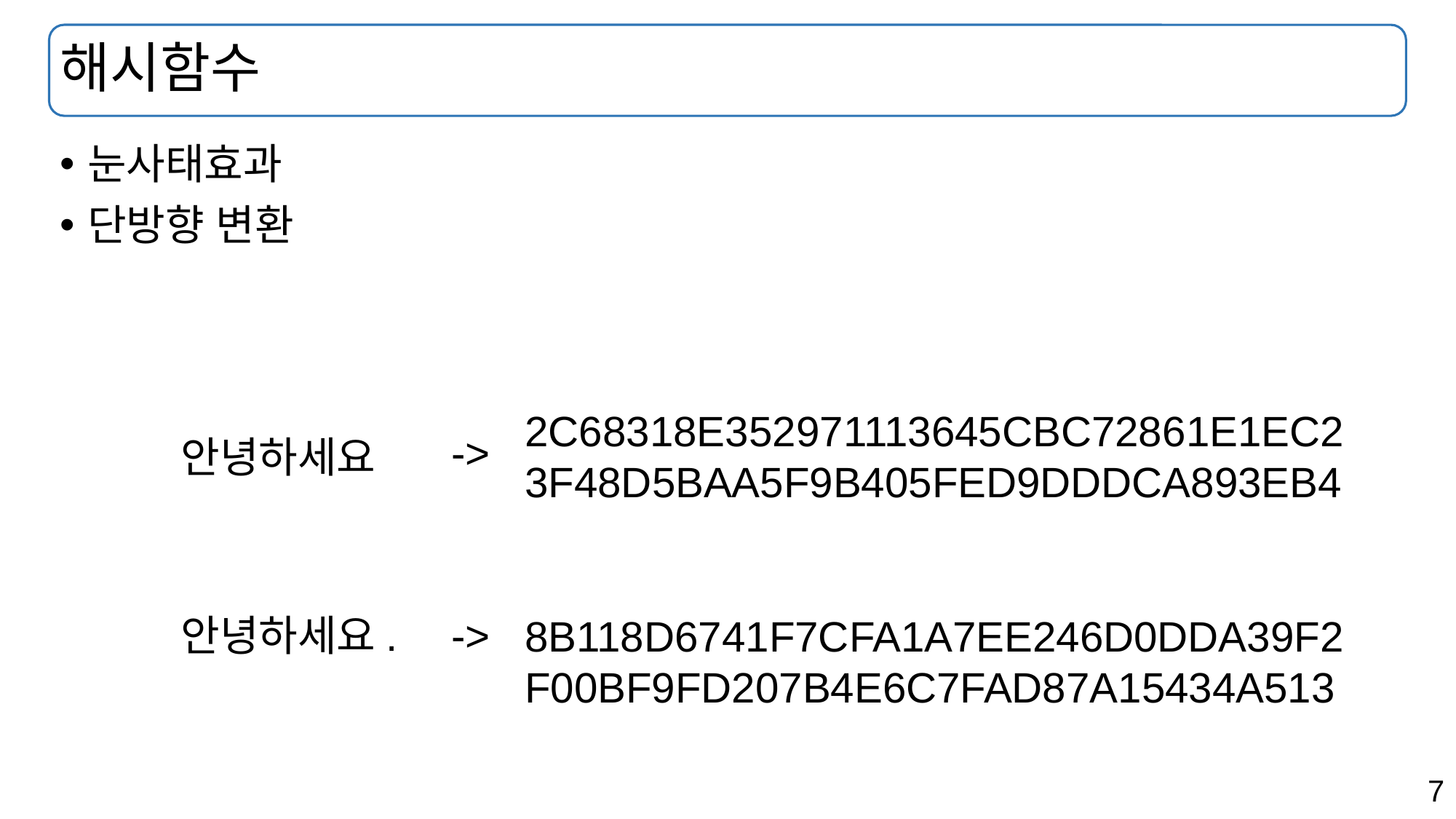

# 해시함수
눈사태효과
단방향 변환
2C68318E352971113645CBC72861E1EC23F48D5BAA5F9B405FED9DDDCA893EB4
->
안녕하세요
안녕하세요.
->
8B118D6741F7CFA1A7EE246D0DDA39F2F00BF9FD207B4E6C7FAD87A15434A513